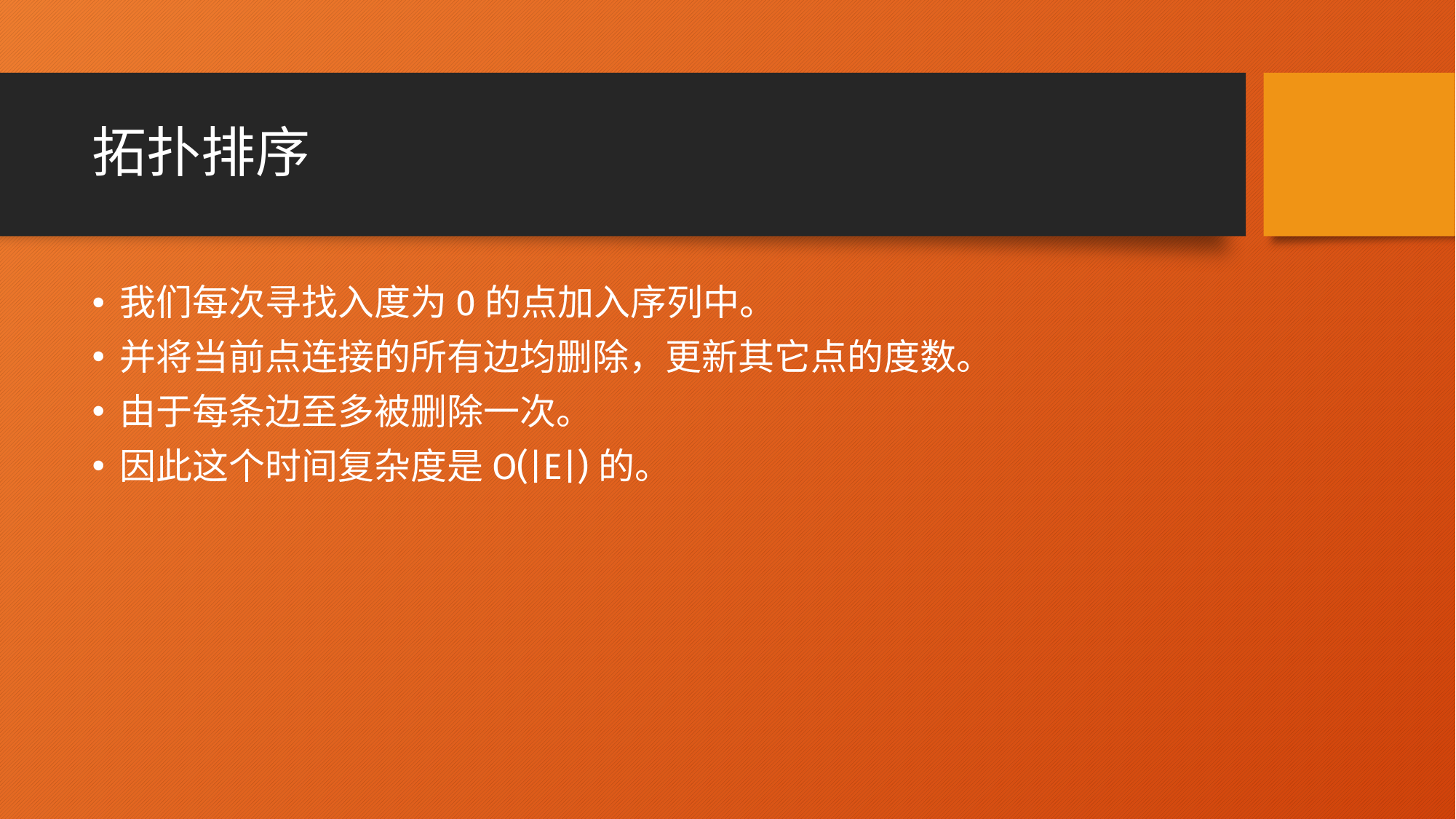

# 拓扑排序
我们每次寻找入度为0的点加入序列中。
并将当前点连接的所有边均删除，更新其它点的度数。
由于每条边至多被删除一次。
因此这个时间复杂度是O(|E|)的。